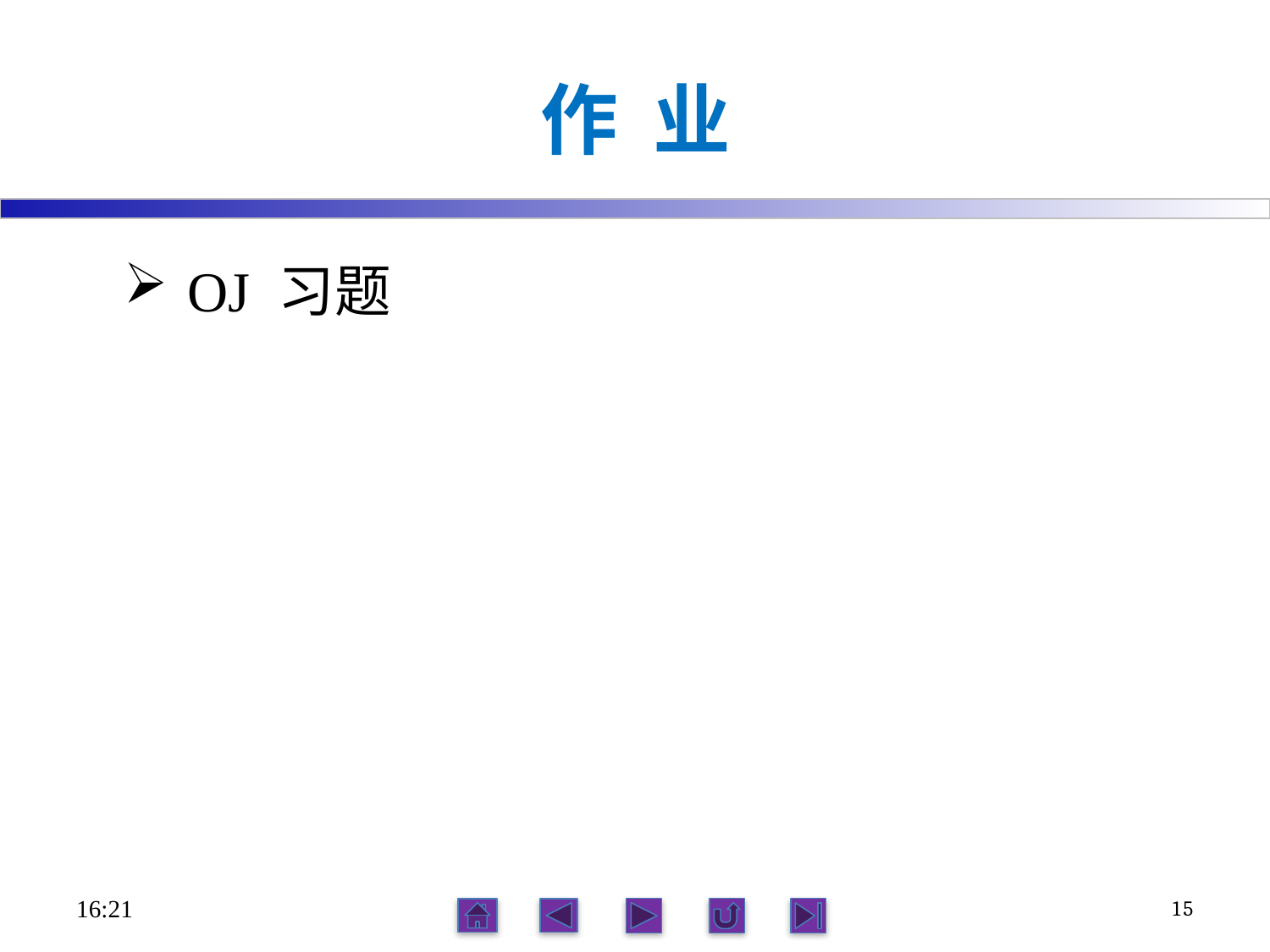

# 作  业
OJ 习题
16:21
15